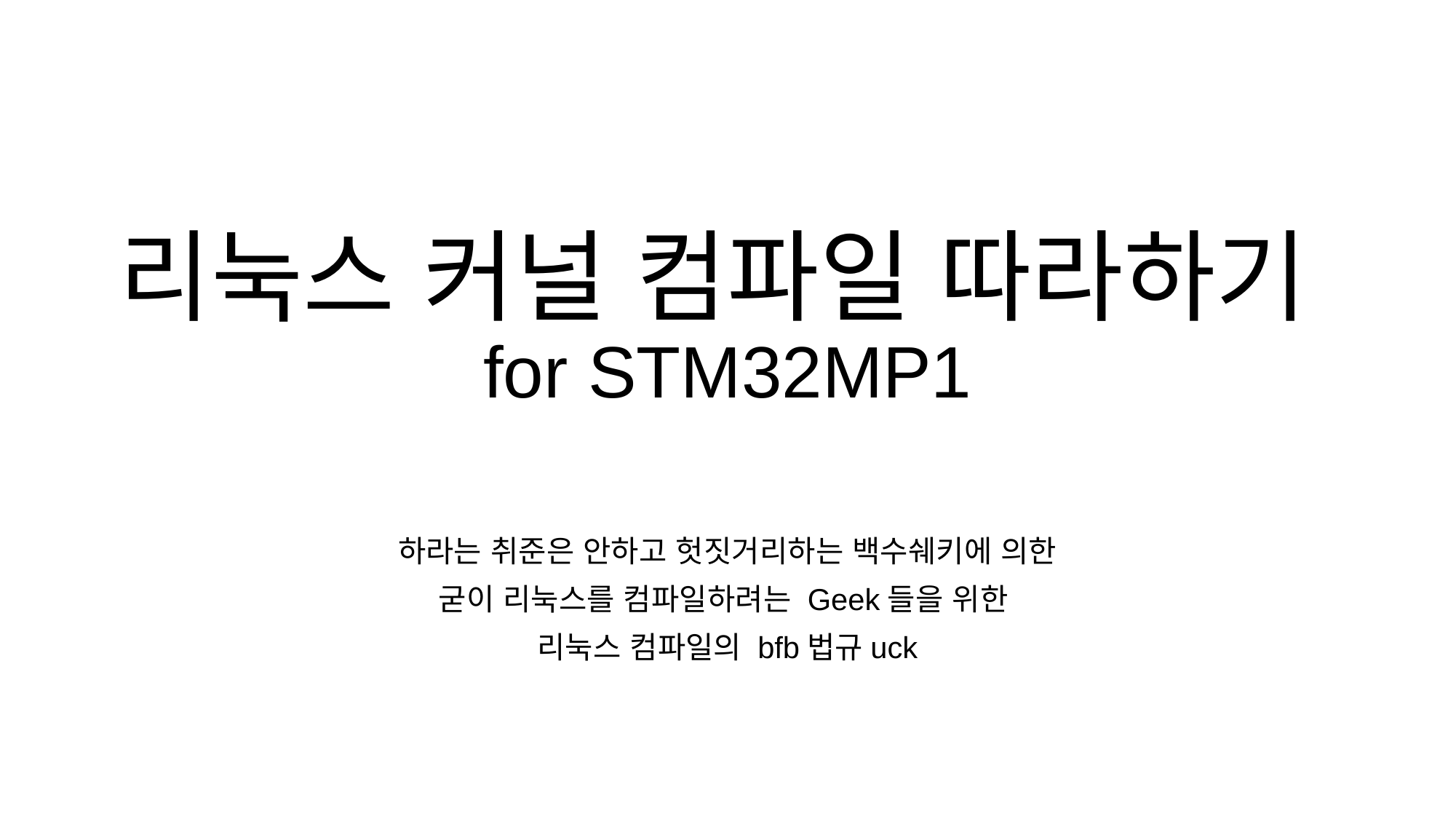

# 리눅스 커널 컴파일 따라하기 for STM32MP1
하라는 취준은 안하고 헛짓거리하는 백수쉐키에 의한
굳이 리눅스를 컴파일하려는 Geek들을 위한
리눅스 컴파일의 bfb법규uck